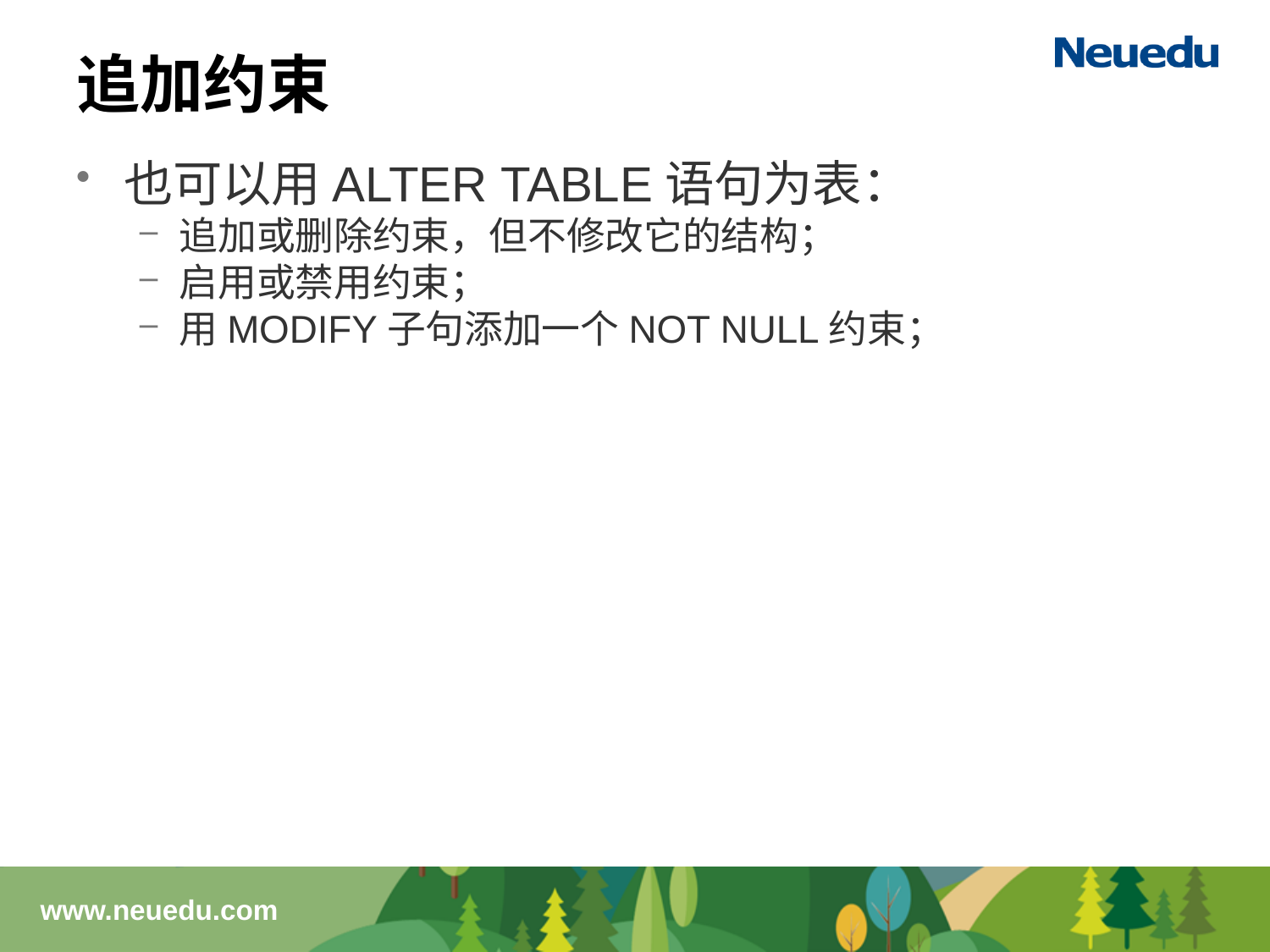

# 追加约束
也可以用ALTER TABLE语句为表：
追加或删除约束，但不修改它的结构；
启用或禁用约束；
用MODIFY子句添加一个NOT NULL约束；